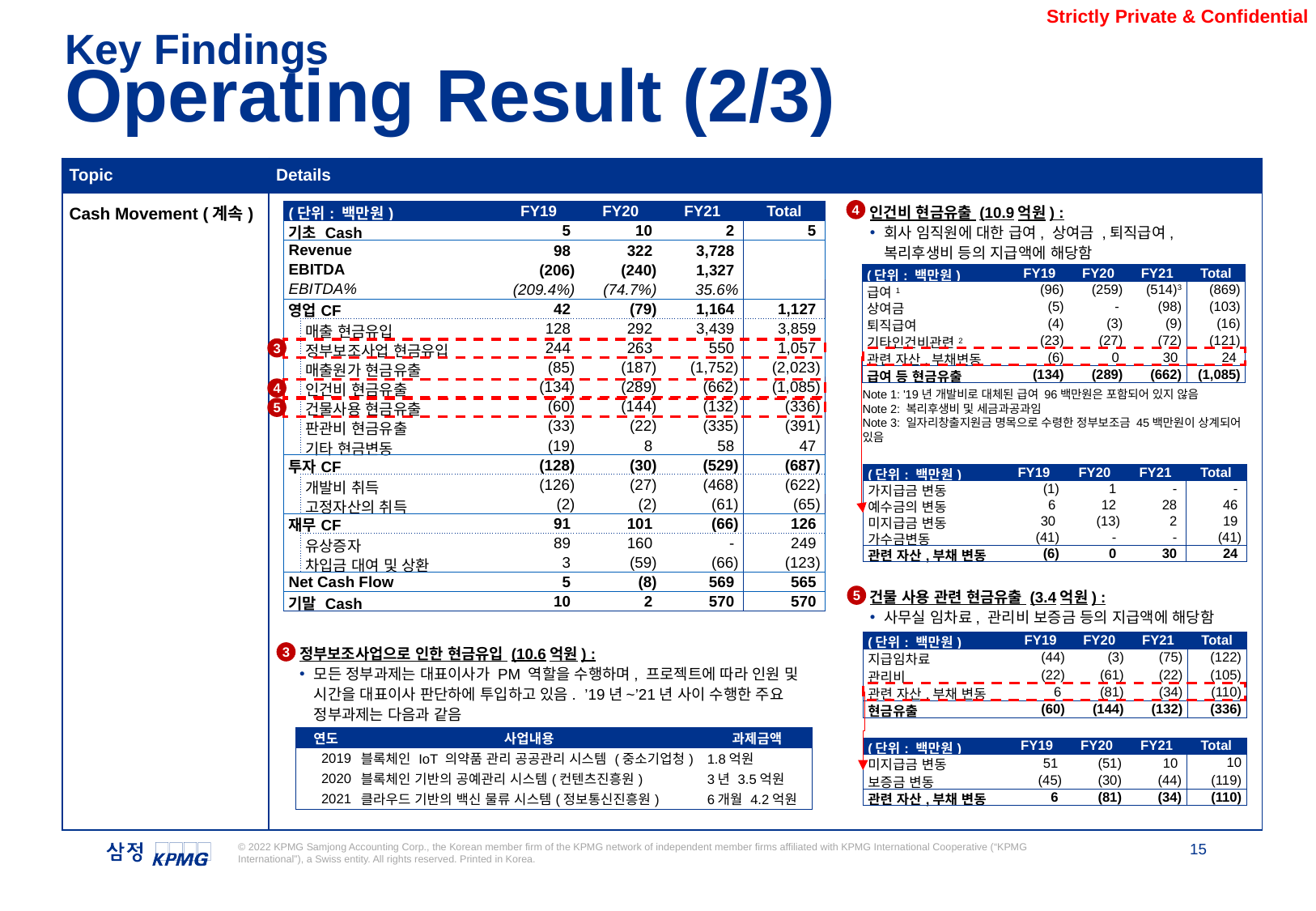

Key Findings
Operating Result (2/3)
| Topic | Details |
| --- | --- |
| Cash Movement (계속) |  |
4
| (단위: 백만원) |  | FY19 | FY20 | FY21 | Total |
| --- | --- | --- | --- | --- | --- |
| 기초 Cash |  | 5 | 10 | 2 | 5 |
| Revenue |  | 98 | 322 | 3,728 |  |
| EBITDA |  | (206) | (240) | 1,327 |  |
| EBITDA% |  | (209.4%) | (74.7%) | 35.6% |  |
| 영업CF |  | 42 | (79) | 1,164 | 1,127 |
|  | 매출 현금유입 | 128 | 292 | 3,439 | 3,859 |
|  | 정부보조사업 현금유입 | 244 | 263 | 550 | 1,057 |
|  | 매출원가 현금유출 | (85) | (187) | (1,752) | (2,023) |
|  | 인건비 현금유출 | (134) | (289) | (662) | (1,085) |
|  | 건물사용 현금유출 | (60) | (144) | (132) | (336) |
|  | 판관비 현금유출 | (33) | (22) | (335) | (391) |
|  | 기타 현금변동 | (19) | 8 | 58 | 47 |
| 투자CF |  | (128) | (30) | (529) | (687) |
|  | 개발비 취득 | (126) | (27) | (468) | (622) |
|  | 고정자산의 취득 | (2) | (2) | (61) | (65) |
| 재무CF |  | 91 | 101 | (66) | 126 |
|  | 유상증자 | 89 | 160 | - | 249 |
|  | 차입금 대여 및 상환 | 3 | (59) | (66) | (123) |
| Net Cash Flow |  | 5 | (8) | 569 | 565 |
| 기말 Cash |  | 10 | 2 | 570 | 570 |
인건비 현금유출 (10.9억원) :
회사 임직원에 대한 급여, 상여금 ,퇴직급여, 복리후생비 등의 지급액에 해당함

건물 사용 관련 현금유출 (3.4억원) :
사무실 임차료, 관리비 보증금 등의 지급액에 해당함

| (단위: 백만원) | FY19 | FY20 | FY21 | Total |
| --- | --- | --- | --- | --- |
| 급여1 | (96) | (259) | (514)3 | (869) |
| 상여금 | (5) | - | (98) | (103) |
| 퇴직급여 | (4) | (3) | (9) | (16) |
| 기타인건비관련2 | (23) | (27) | (72) | (121) |
| 관련 자산,부채변동 | (6) | 0 | 30 | 24 |
| 급여 등 현금유출 | (134) | (289) | (662) | (1,085) |
3

4

Note 1: '19년 개발비로 대체된 급여 96백만원은 포함되어 있지 않음
Note 2: 복리후생비 및 세금과공과임
Note 3: 일자리창출지원금 명목으로 수령한 정부보조금 45백만원이 상계되어 있음
5

| (단위: 백만원) | FY19 | FY20 | FY21 | Total |
| --- | --- | --- | --- | --- |
| 가지급금 변동 | (1) | 1 | - | - |
| 예수금의 변동 | 6 | 12 | 28 | 46 |
| 미지급금 변동 | 30 | (13) | 2 | 19 |
| 가수금변동 | (41) | - | - | (41) |
| 관련 자산,부채 변동 | (6) | 0 | 30 | 24 |
5
| (단위: 백만원) | FY19 | FY20 | FY21 | Total |
| --- | --- | --- | --- | --- |
| 지급임차료 | (44) | (3) | (75) | (122) |
| 관리비 | (22) | (61) | (22) | (105) |
| 관련 자산,부채 변동 | 6 | (81) | (34) | (110) |
| 현금유출 | (60) | (144) | (132) | (336) |
3
정부보조사업으로 인한 현금유입 (10.6억원) :
모든 정부과제는 대표이사가 PM 역할을 수행하며, 프로젝트에 따라 인원 및 시간을 대표이사 판단하에 투입하고 있음.  ’19년~’21년 사이 수행한 주요 정부과제는 다음과 같음

| 연도 | 사업내용 | 과제금액 |
| --- | --- | --- |
| 2019 | 블록체인 IoT 의약품 관리 공공관리 시스템 (중소기업청) | 1.8억원 |
| 2020 | 블록체인 기반의 공예관리 시스템(컨텐츠진흥원) | 3년 3.5억원 |
| 2021 | 클라우드 기반의 백신 물류 시스템(정보통신진흥원) | 6개월 4.2억원 |
| (단위: 백만원) | FY19 | FY20 | FY21 | Total |
| --- | --- | --- | --- | --- |
| 미지급금 변동 | 51 | (51) | 10 | 10 |
| 보증금 변동 | (45) | (30) | (44) | (119) |
| 관련 자산,부채 변동 | 6 | (81) | (34) | (110) |